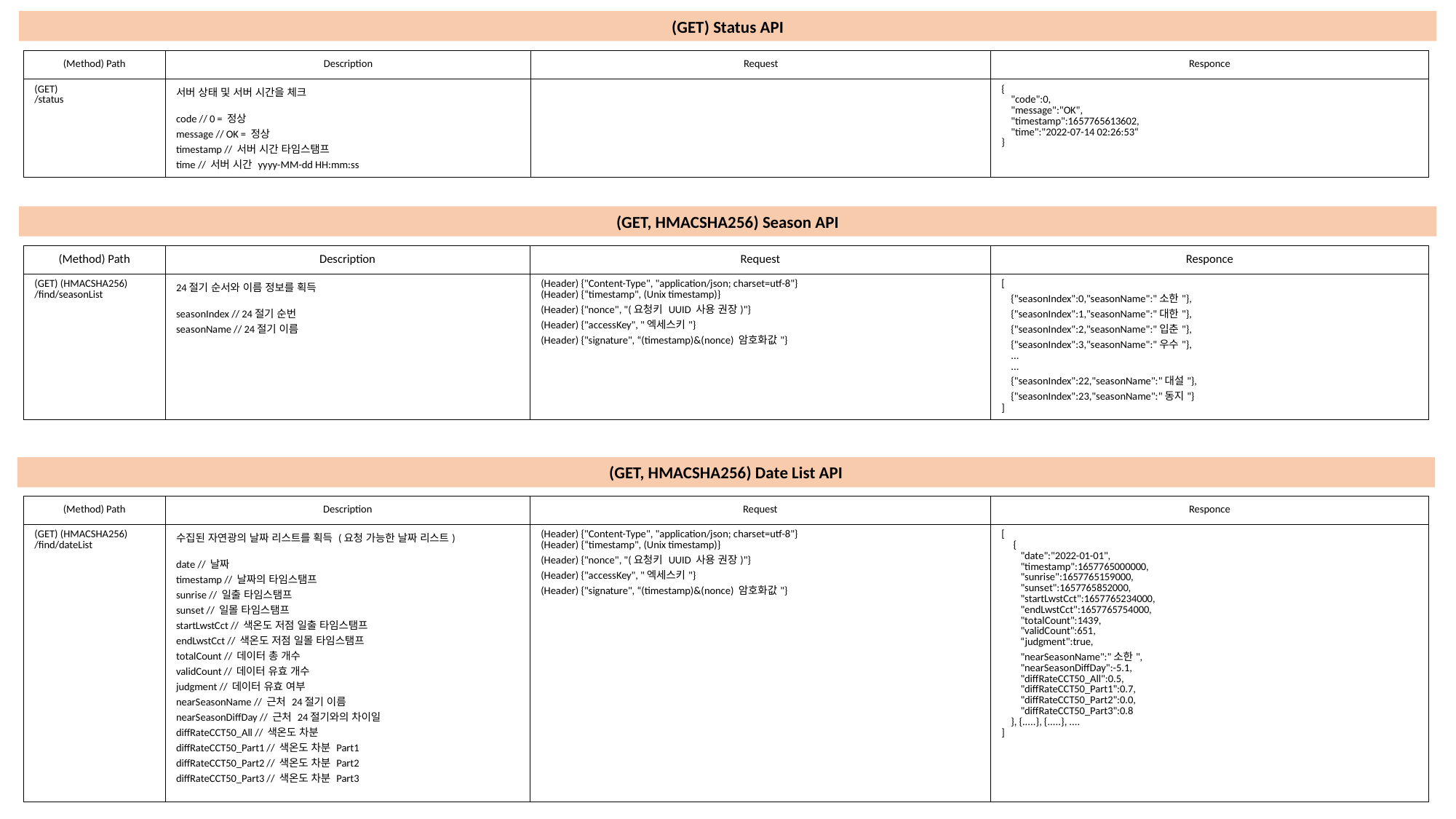

(GET) Status API
| (Method) Path | Description | Request | Responce |
| --- | --- | --- | --- |
| (GET) /status | 서버 상태 및 서버 시간을 체크 code // 0 = 정상 message // OK = 정상 timestamp // 서버 시간 타임스탬프 time // 서버 시간 yyyy-MM-dd HH:mm:ss |  | { "code":0, "message":"OK", "timestamp":1657765613602, "time":"2022-07-14 02:26:53“ } |
(GET, HMACSHA256) Season API
| (Method) Path | Description | Request | Responce |
| --- | --- | --- | --- |
| (GET) (HMACSHA256) /find/seasonList | 24절기 순서와 이름 정보를 획득 seasonIndex // 24절기 순번 seasonName // 24절기 이름 | (Header) {"Content-Type", "application/json; charset=utf-8"} (Header) {“timestamp", (Unix timestamp)} (Header) {"nonce", "(요청키 UUID 사용 권장)"} (Header) {"accessKey", "엑세스키"} (Header) {"signature", “(timestamp)&(nonce) 암호화값"} | [ {"seasonIndex":0,"seasonName":"소한"}, {"seasonIndex":1,"seasonName":"대한"}, {"seasonIndex":2,"seasonName":"입춘"}, {"seasonIndex":3,"seasonName":"우수"}, ... ... {"seasonIndex":22,"seasonName":"대설"}, {"seasonIndex":23,"seasonName":"동지"} ] |
(GET, HMACSHA256) Date List API
| (Method) Path | Description | Request | Responce |
| --- | --- | --- | --- |
| (GET) (HMACSHA256) /find/dateList | 수집된 자연광의 날짜 리스트를 획득 (요청 가능한 날짜 리스트) date // 날짜 timestamp // 날짜의 타임스탬프 sunrise // 일출 타임스탬프 sunset // 일몰 타임스탬프 startLwstCct // 색온도 저점 일출 타임스탬프 endLwstCct // 색온도 저점 일몰 타임스탬프 totalCount // 데이터 총 개수 validCount // 데이터 유효 개수 judgment // 데이터 유효 여부 nearSeasonName // 근처 24절기 이름 nearSeasonDiffDay // 근처 24절기와의 차이일 diffRateCCT50\_All // 색온도 차분 diffRateCCT50\_Part1 // 색온도 차분 Part1 diffRateCCT50\_Part2 // 색온도 차분 Part2 diffRateCCT50\_Part3 // 색온도 차분 Part3 | (Header) {"Content-Type", "application/json; charset=utf-8"} (Header) {“timestamp", (Unix timestamp)} (Header) {"nonce", "(요청키 UUID 사용 권장)"} (Header) {"accessKey", "엑세스키"} (Header) {"signature", “(timestamp)&(nonce) 암호화값"} | [ { "date":"2022-01-01", "timestamp":1657765000000, "sunrise":1657765159000, "sunset":1657765852000, "startLwstCct":1657765234000, "endLwstCct":1657765754000, "totalCount":1439, "validCount":651, “judgment":true, "nearSeasonName":"소한", "nearSeasonDiffDay":-5.1, "diffRateCCT50\_All":0.5, "diffRateCCT50\_Part1":0.7, "diffRateCCT50\_Part2":0.0, "diffRateCCT50\_Part3":0.8 }, {.....}, {.....}, .... ] |